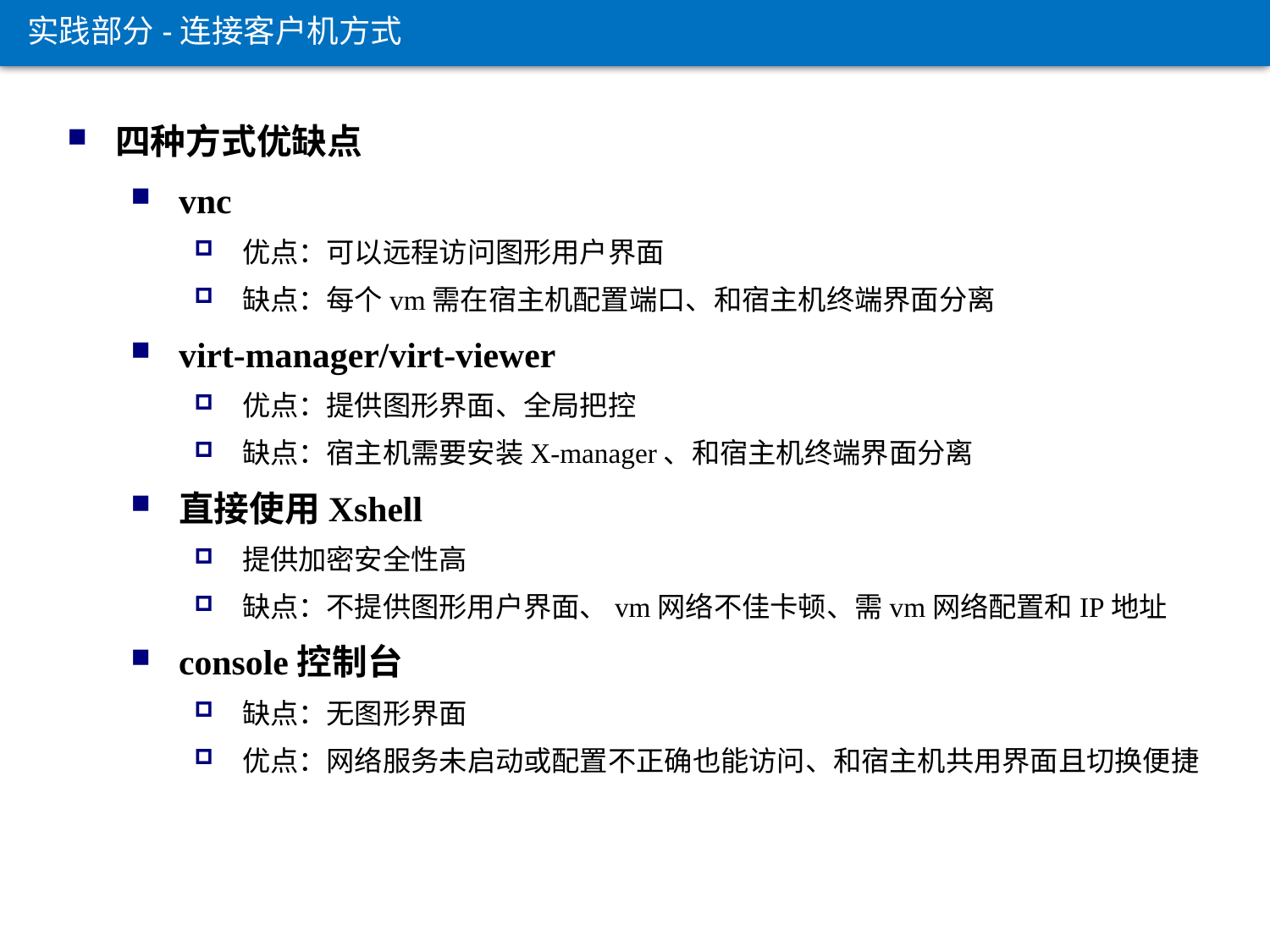

实践部分-连接客户机方式
四种方式优缺点
vnc
优点：可以远程访问图形用户界面
缺点：每个vm需在宿主机配置端口、和宿主机终端界面分离
virt-manager/virt-viewer
优点：提供图形界面、全局把控
缺点：宿主机需要安装X-manager、和宿主机终端界面分离
直接使用Xshell
提供加密安全性高
缺点：不提供图形用户界面、vm网络不佳卡顿、需vm网络配置和IP地址
console控制台
缺点：无图形界面
优点：网络服务未启动或配置不正确也能访问、和宿主机共用界面且切换便捷

41